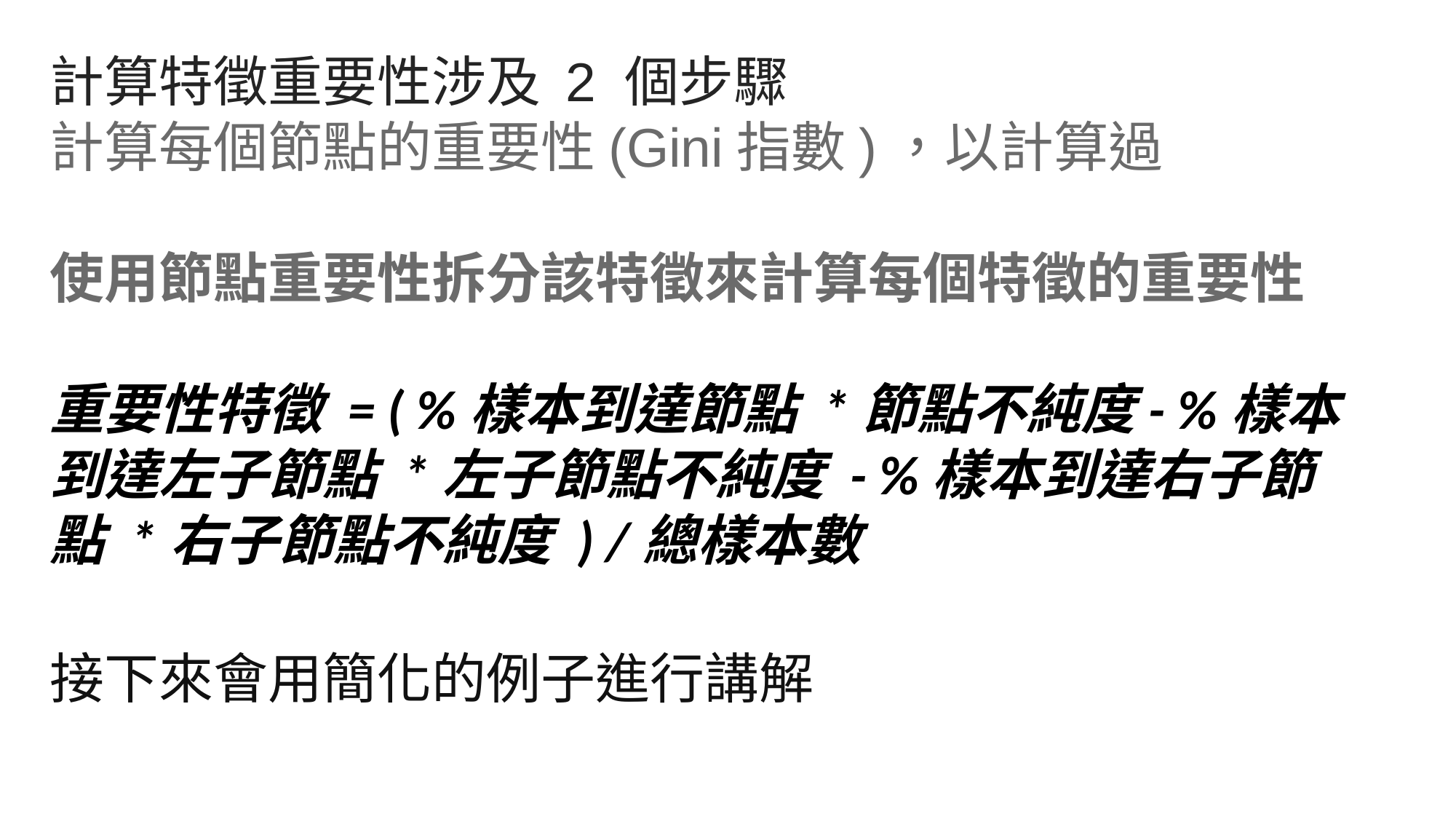

計算特徵重要性涉及 2 個步驟
計算每個節點的重要性(Gini指數)，以計算過

使用節點重要性拆分該特徵來計算每個特徵的重要性

重要性特徵 = ( %樣本到達節點 *節點不純度- %樣本到達左子節點 *左子節點不純度 - %樣本到達右子節點 *右子節點不純度 ) /總樣本數

接下來會用簡化的例子進行講解